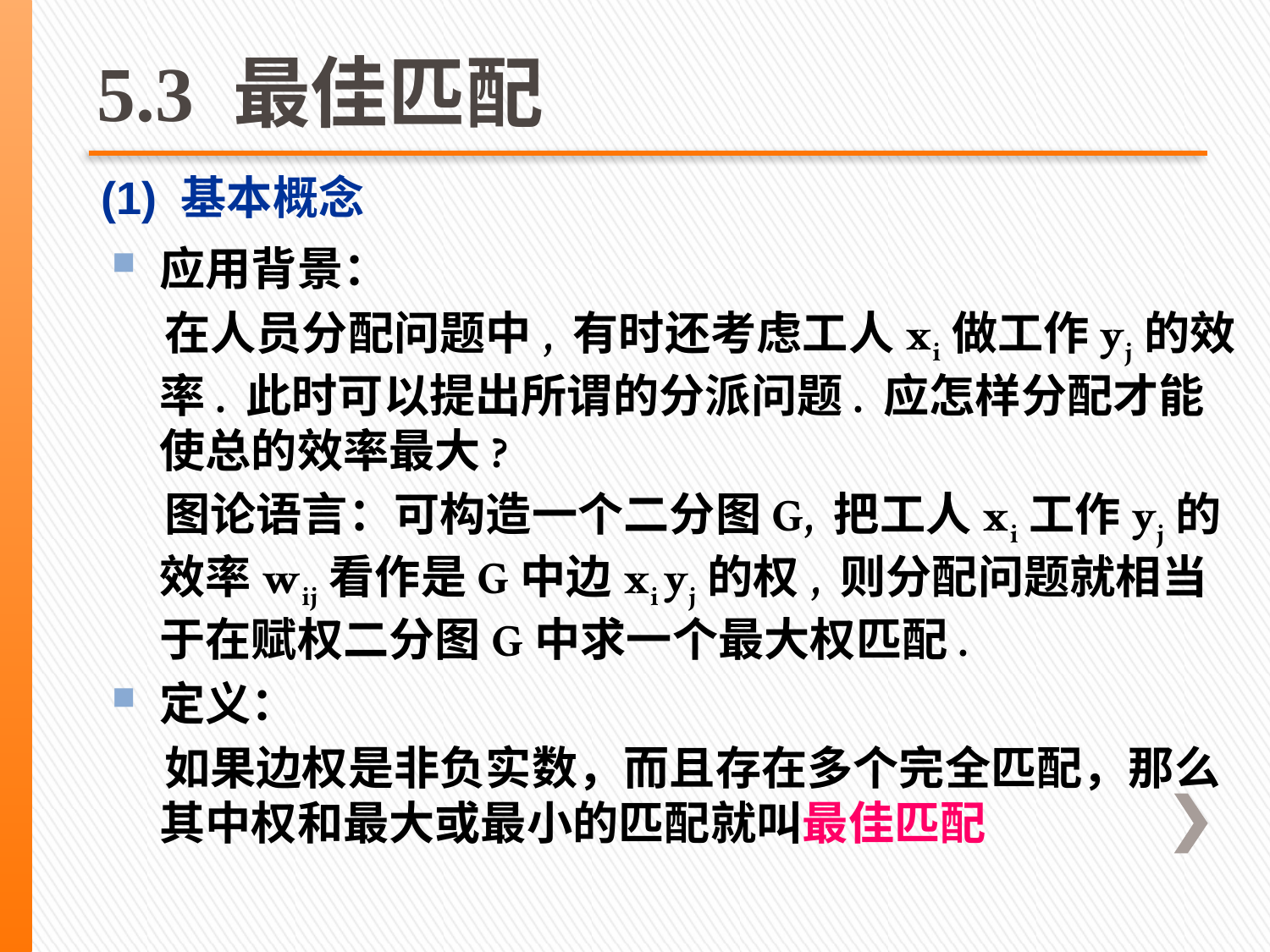

# 5.3 最佳匹配
(1) 基本概念
应用背景：
    在人员分配问题中, 有时还考虑工人xi做工作yj的效率. 此时可以提出所谓的分派问题. 应怎样分配才能使总的效率最大?
    图论语言：可构造一个二分图G, 把工人xi工作yj的效率wij看作是G中边xi yj的权, 则分配问题就相当于在赋权二分图G中求一个最大权匹配.
定义：
    如果边权是非负实数，而且存在多个完全匹配，那么其中权和最大或最小的匹配就叫最佳匹配